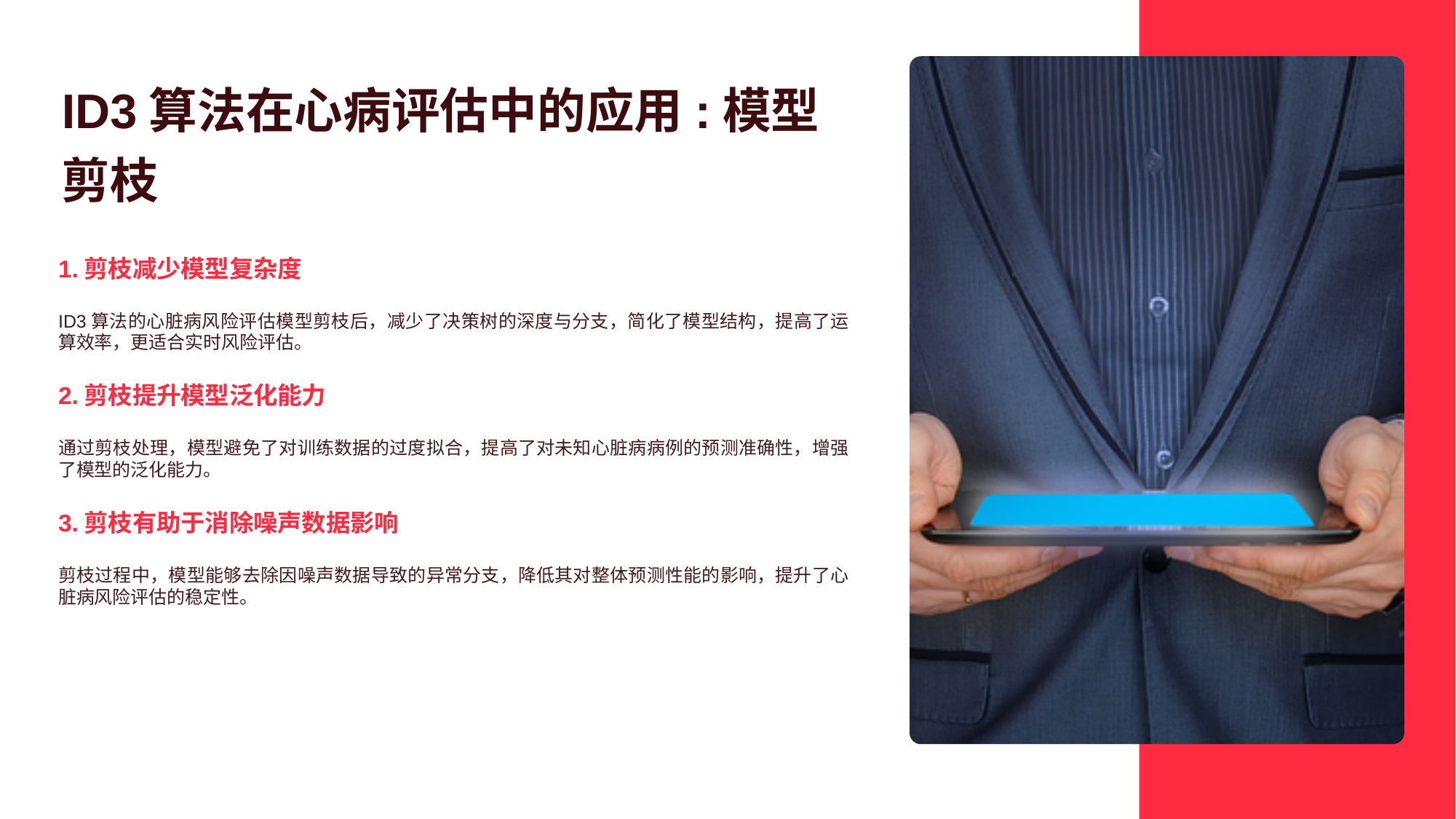

ID3算法在心病评估中的应用:模型剪枝

1.剪枝减少模型复杂度
ID3算法的心脏病风险评估模型剪枝后，减少了决策树的深度与分支，简化了模型结构，提高了运算效率，更适合实时风险评估。
2.剪枝提升模型泛化能力
通过剪枝处理，模型避免了对训练数据的过度拟合，提高了对未知心脏病病例的预测准确性，增强了模型的泛化能力。
3.剪枝有助于消除噪声数据影响
剪枝过程中，模型能够去除因噪声数据导致的异常分支，降低其对整体预测性能的影响，提升了心脏病风险评估的稳定性。